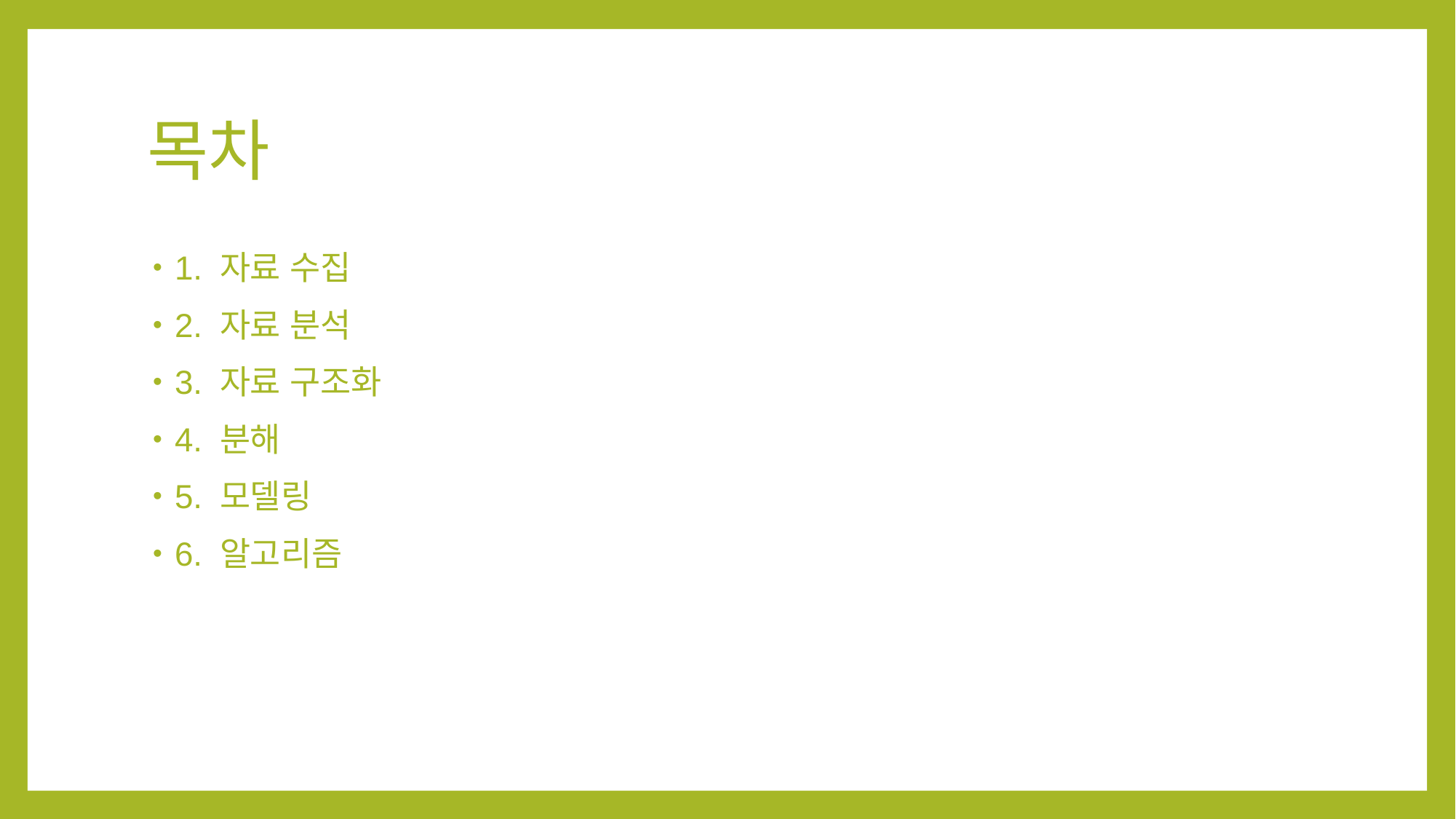

# 목차
1. 자료 수집
2. 자료 분석
3. 자료 구조화
4. 분해
5. 모델링
6. 알고리즘